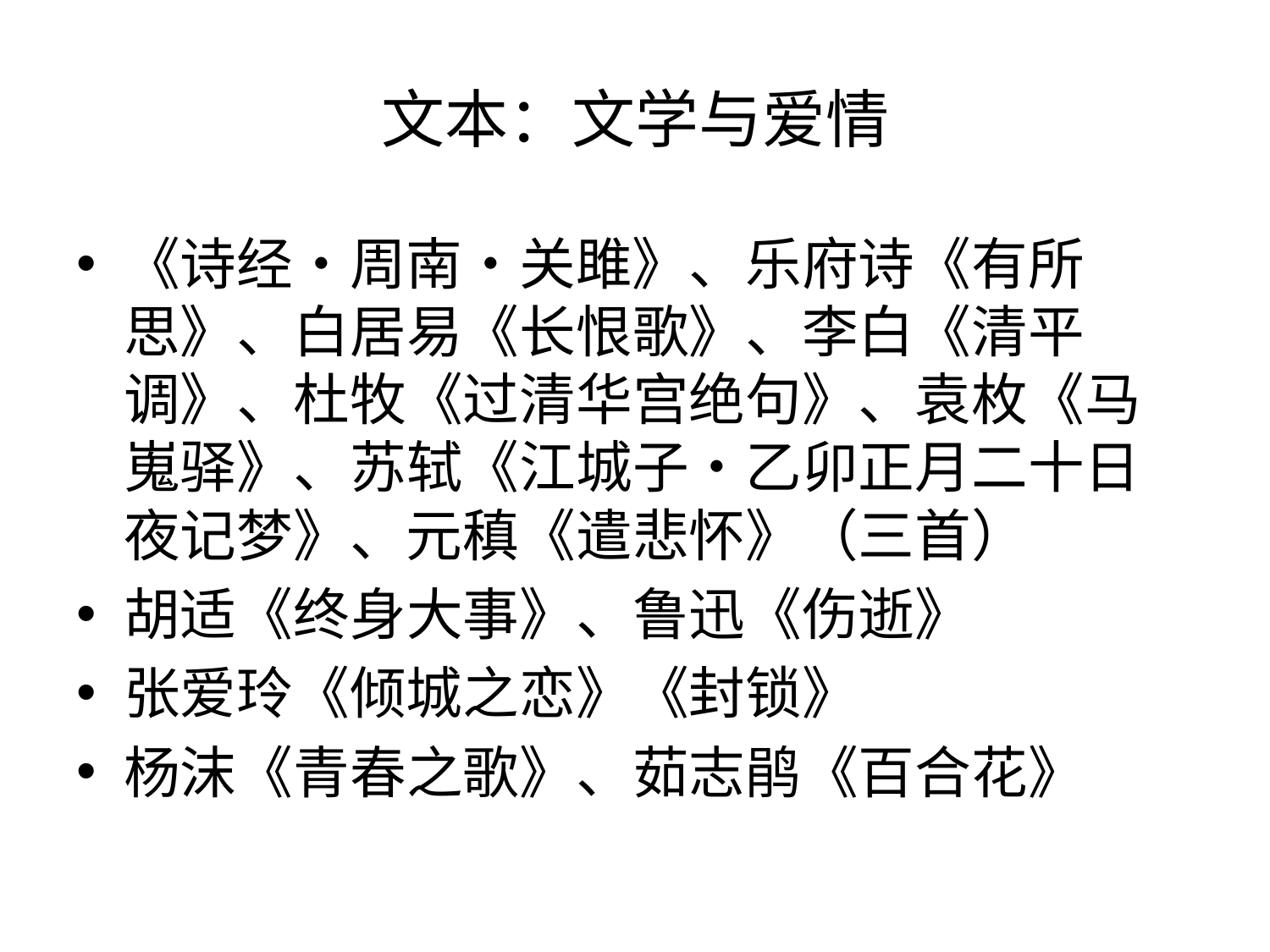

# 文本：文学与爱情
《诗经•周南•关雎》、乐府诗《有所思》、白居易《长恨歌》、李白《清平调》、杜牧《过清华宫绝句》、袁枚《马嵬驿》、苏轼《江城子•乙卯正月二十日夜记梦》、元稹《遣悲怀》（三首）
胡适《终身大事》、鲁迅《伤逝》
张爱玲《倾城之恋》《封锁》
杨沫《青春之歌》、茹志鹃《百合花》